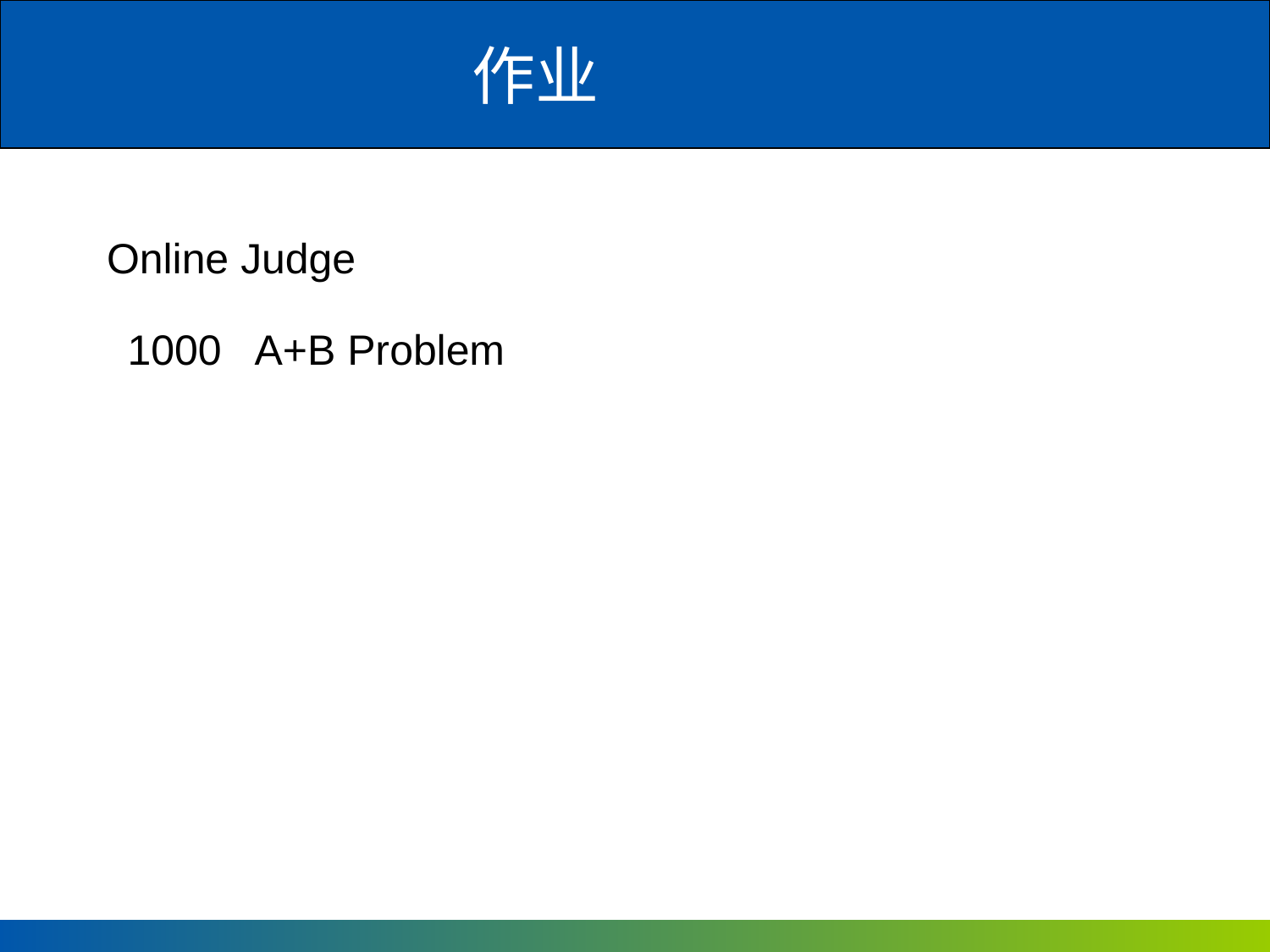

# 作业
Online Judge
1000	A+B Problem